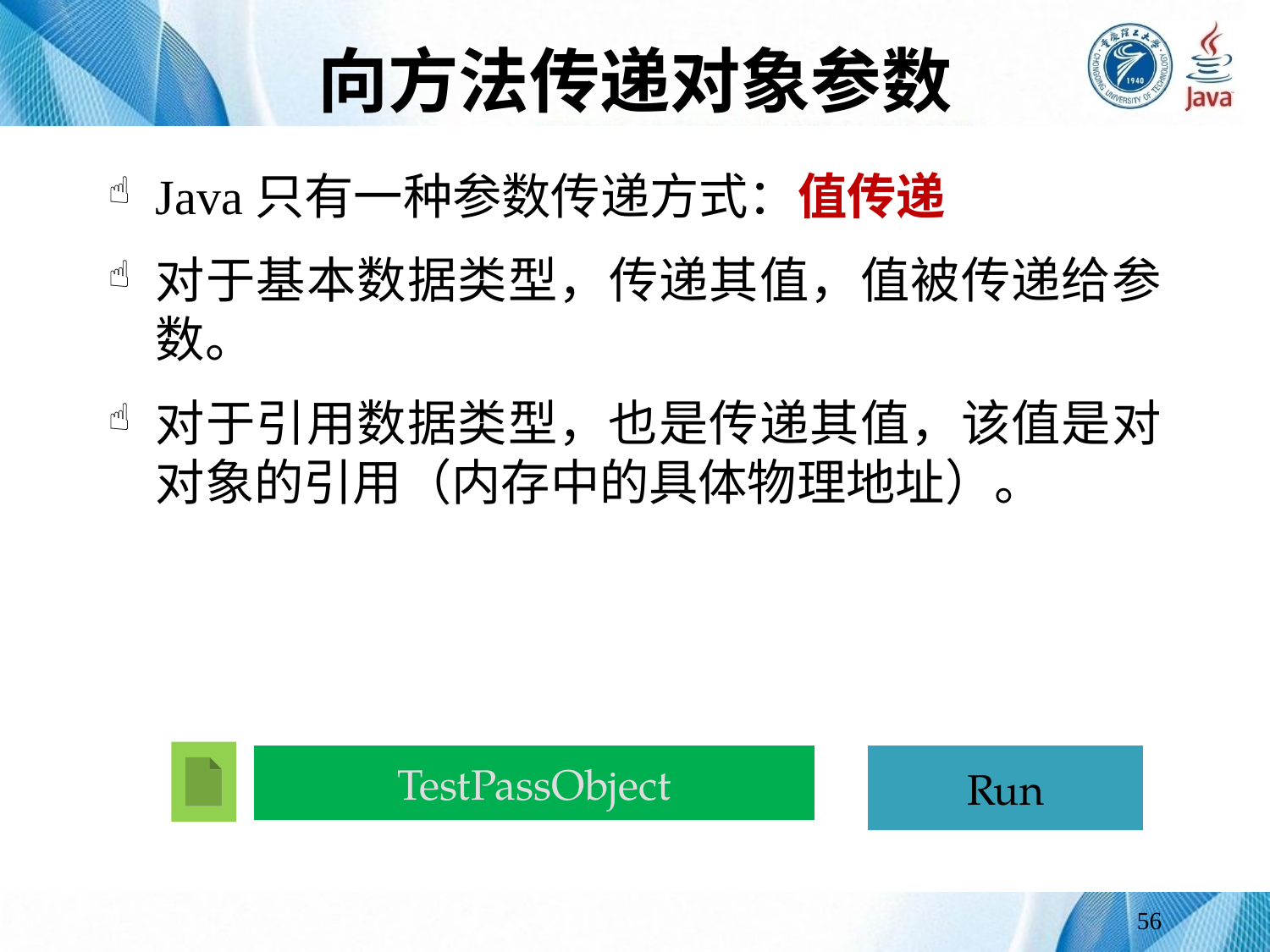

# 向方法传递对象参数
Java只有一种参数传递方式：值传递
对于基本数据类型，传递其值，值被传递给参数。
对于引用数据类型，也是传递其值，该值是对对象的引用（内存中的具体物理地址）。

TestPassObject
Run
56